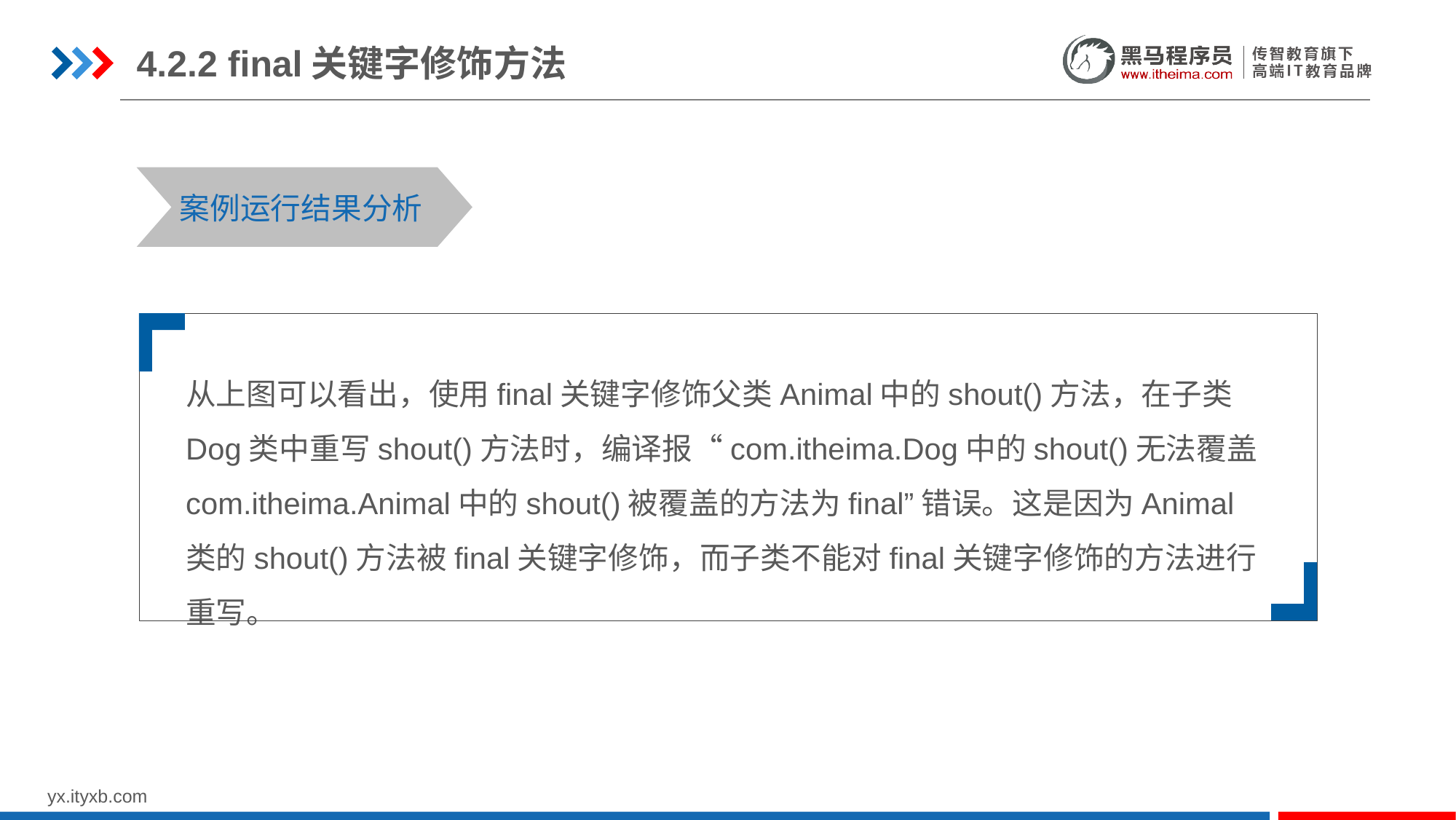

4.2.2 final关键字修饰方法

案例运行结果分析

从上图可以看出，使用final关键字修饰父类Animal中的shout()方法，在子类Dog类中重写shout()方法时，编译报“com.itheima.Dog中的shout()无法覆盖com.itheima.Animal中的shout()被覆盖的方法为final”错误。这是因为Animal类的shout()方法被final关键字修饰，而子类不能对final关键字修饰的方法进行重写。